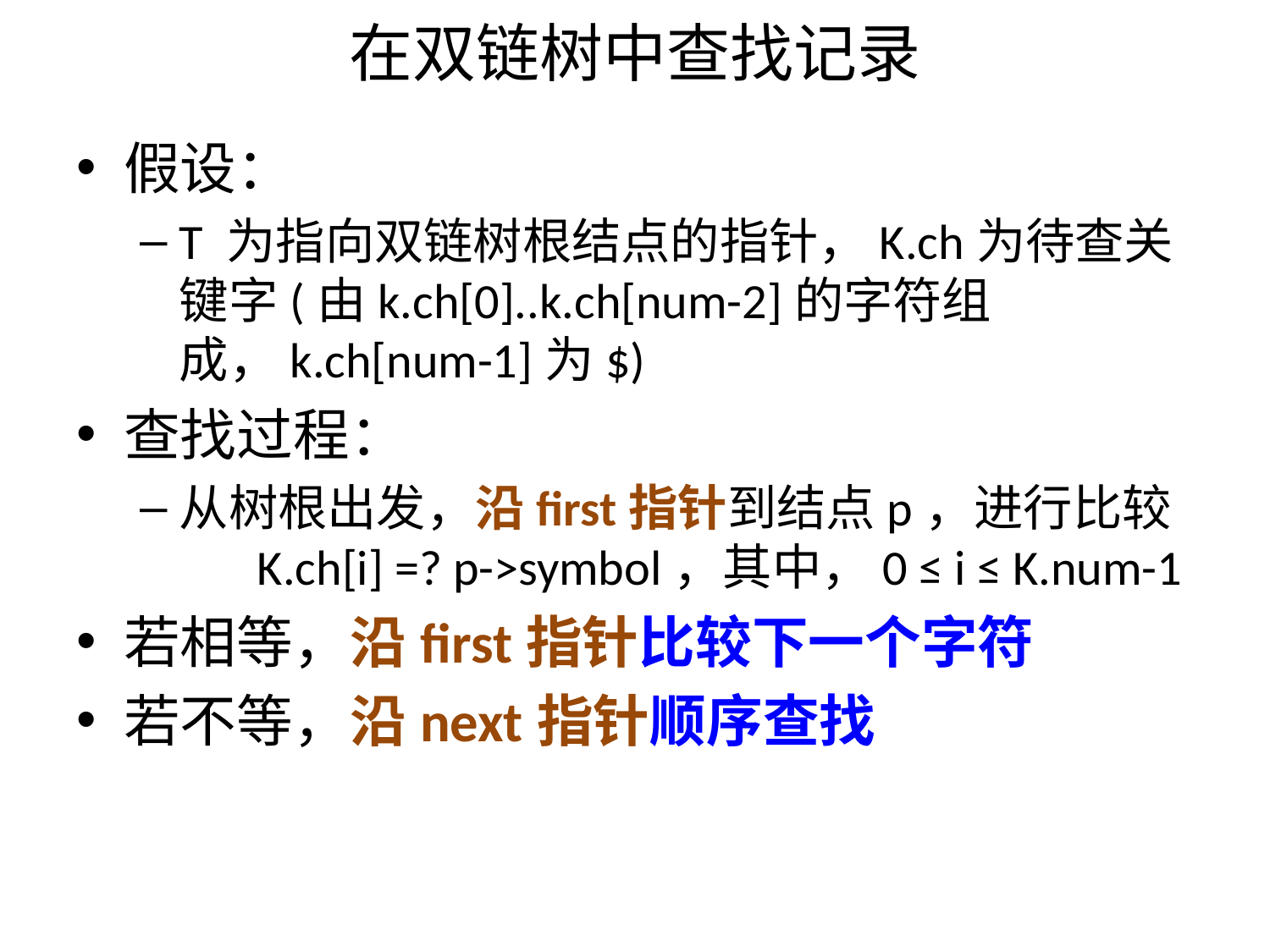

# 在双链树中查找记录
假设：
T 为指向双链树根结点的指针，K.ch为待查关键字(由k.ch[0]..k.ch[num-2]的字符组成，k.ch[num-1]为$)
查找过程：
从树根出发，沿first指针到结点p，进行比较           K.ch[i] =? p->symbol，其中，0 ≤ i ≤ K.num-1
若相等，沿first指针比较下一个字符
若不等，沿next指针顺序查找